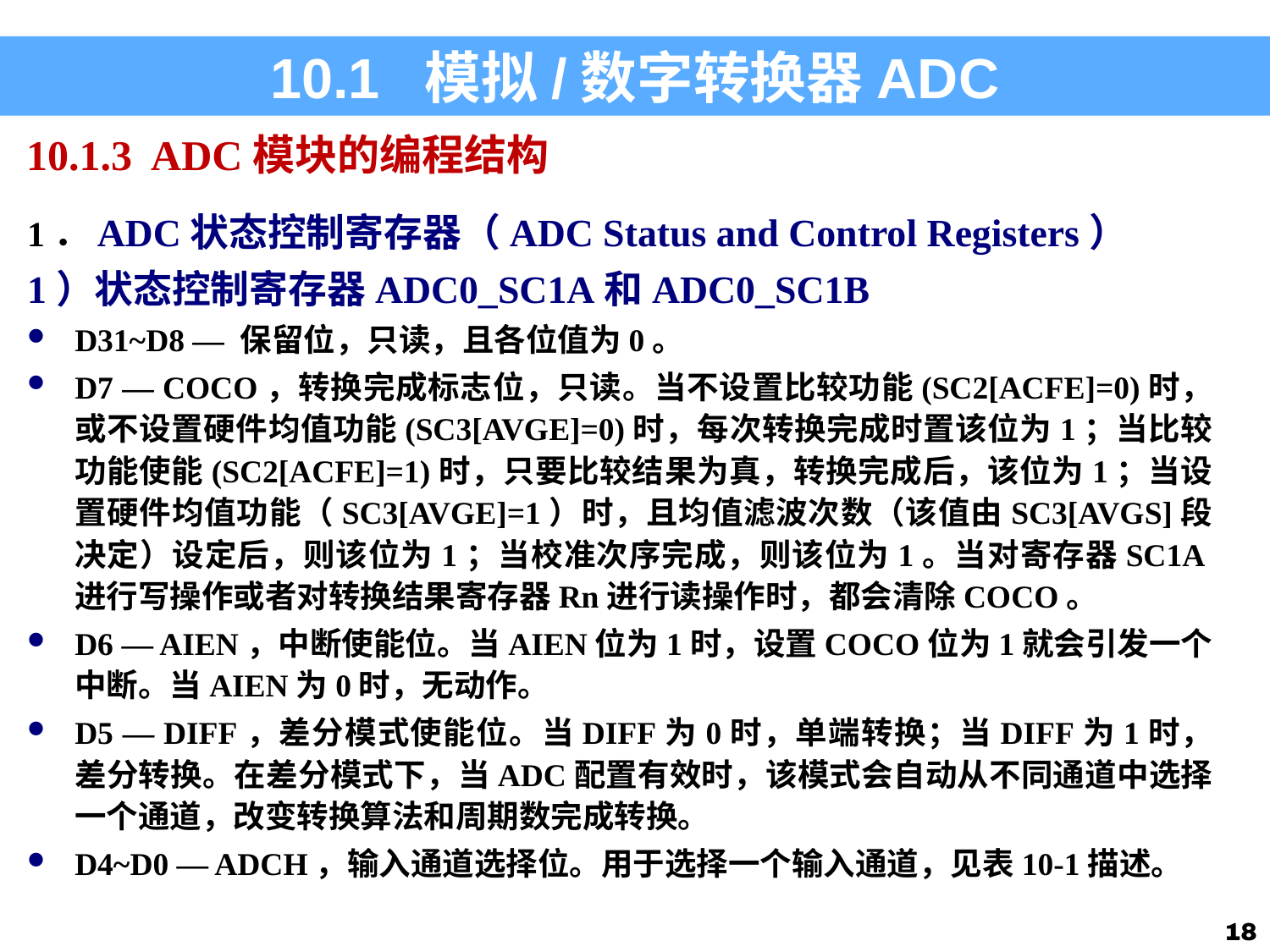

10.1  模拟/数字转换器ADC
10.1.3  ADC模块的编程结构
1．ADC状态控制寄存器（ADC Status and Control Registers）
1）状态控制寄存器ADC0_SC1A和ADC0_SC1B
D31~D8 — 保留位，只读，且各位值为0。
D7 — COCO，转换完成标志位，只读。当不设置比较功能(SC2[ACFE]=0)时，或不设置硬件均值功能(SC3[AVGE]=0)时，每次转换完成时置该位为1；当比较功能使能(SC2[ACFE]=1)时，只要比较结果为真，转换完成后，该位为1；当设置硬件均值功能（SC3[AVGE]=1）时，且均值滤波次数（该值由SC3[AVGS]段决定）设定后，则该位为1；当校准次序完成，则该位为1。当对寄存器SC1A进行写操作或者对转换结果寄存器Rn进行读操作时，都会清除COCO。
D6 — AIEN，中断使能位。当AIEN位为1时，设置COCO位为1就会引发一个中断。当AIEN为0时，无动作。
D5 — DIFF，差分模式使能位。当DIFF为0时，单端转换；当DIFF为1时，差分转换。在差分模式下，当ADC配置有效时，该模式会自动从不同通道中选择一个通道，改变转换算法和周期数完成转换。
D4~D0 — ADCH，输入通道选择位。用于选择一个输入通道，见表10-1描述。
18